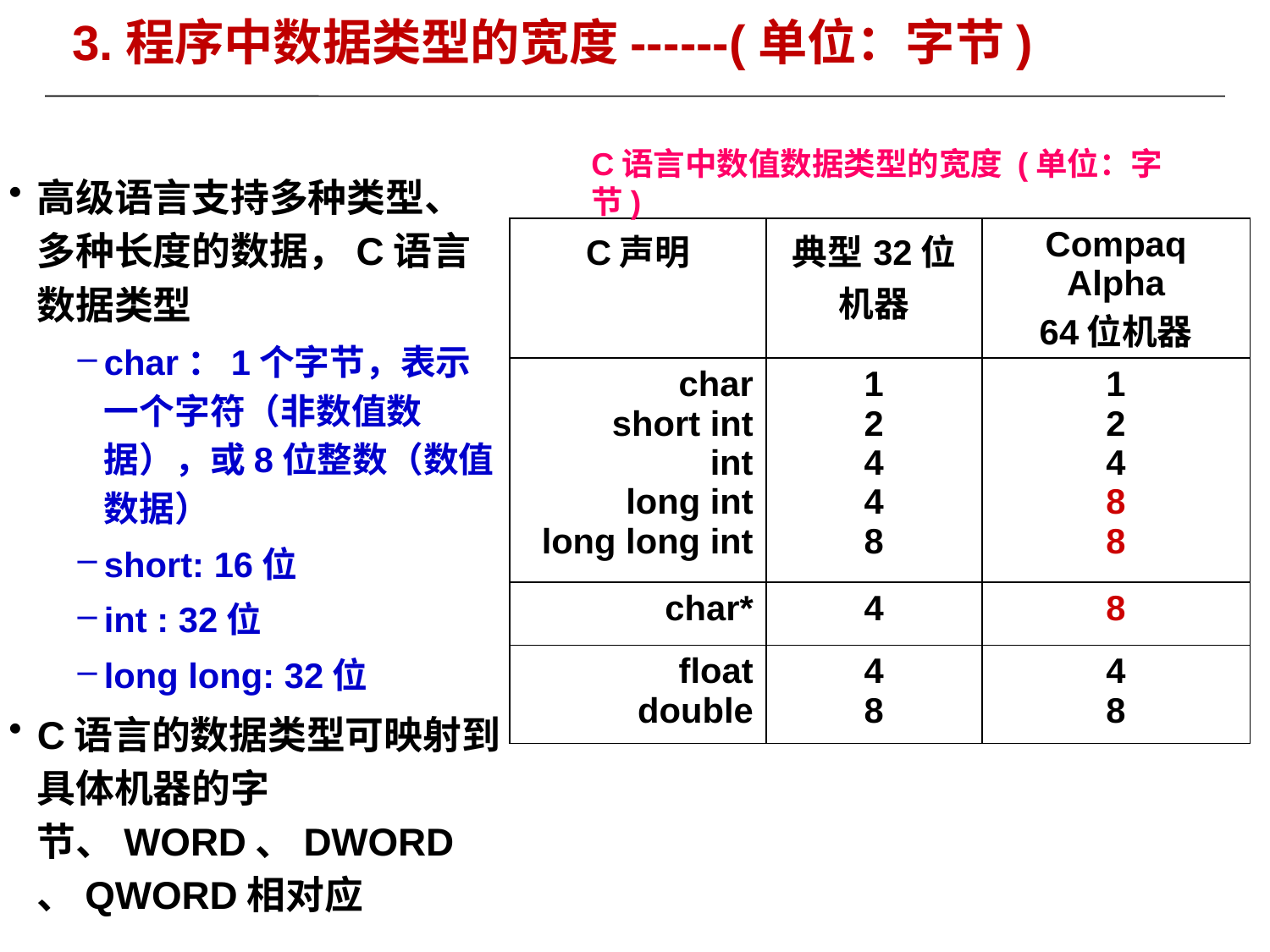

3.程序中数据类型的宽度------(单位：字节)
C语言中数值数据类型的宽度 (单位：字节)
高级语言支持多种类型、多种长度的数据，C语言数据类型
char：1个字节，表示一个字符（非数值数据），或8位整数（数值数据）
short: 16位
int : 32位
long long: 32位
C语言的数据类型可映射到具体机器的字节、WORD、DWORD、QWORD相对应
| C声明 | 典型32位 机器 | Compaq Alpha 64位机器 |
| --- | --- | --- |
| char short int int long int long long int | 1 2 4 4 8 | 1 2 4 8 8 |
| char\* | 4 | 8 |
| float double | 4 8 | 4 8 |